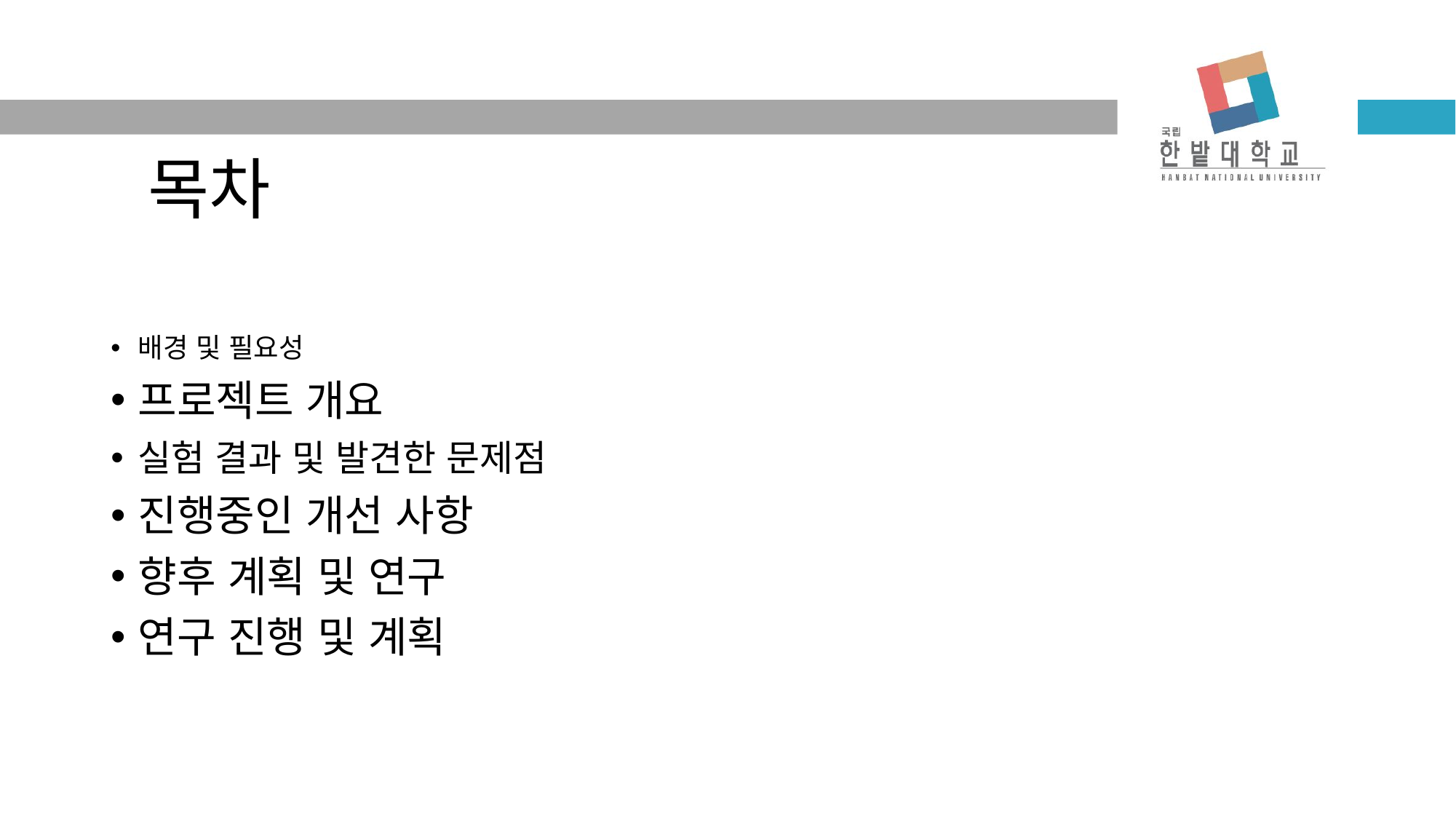

목차
배경 및 필요성
프로젝트 개요
실험 결과 및 발견한 문제점
진행중인 개선 사항
향후 계획 및 연구
연구 진행 및 계획